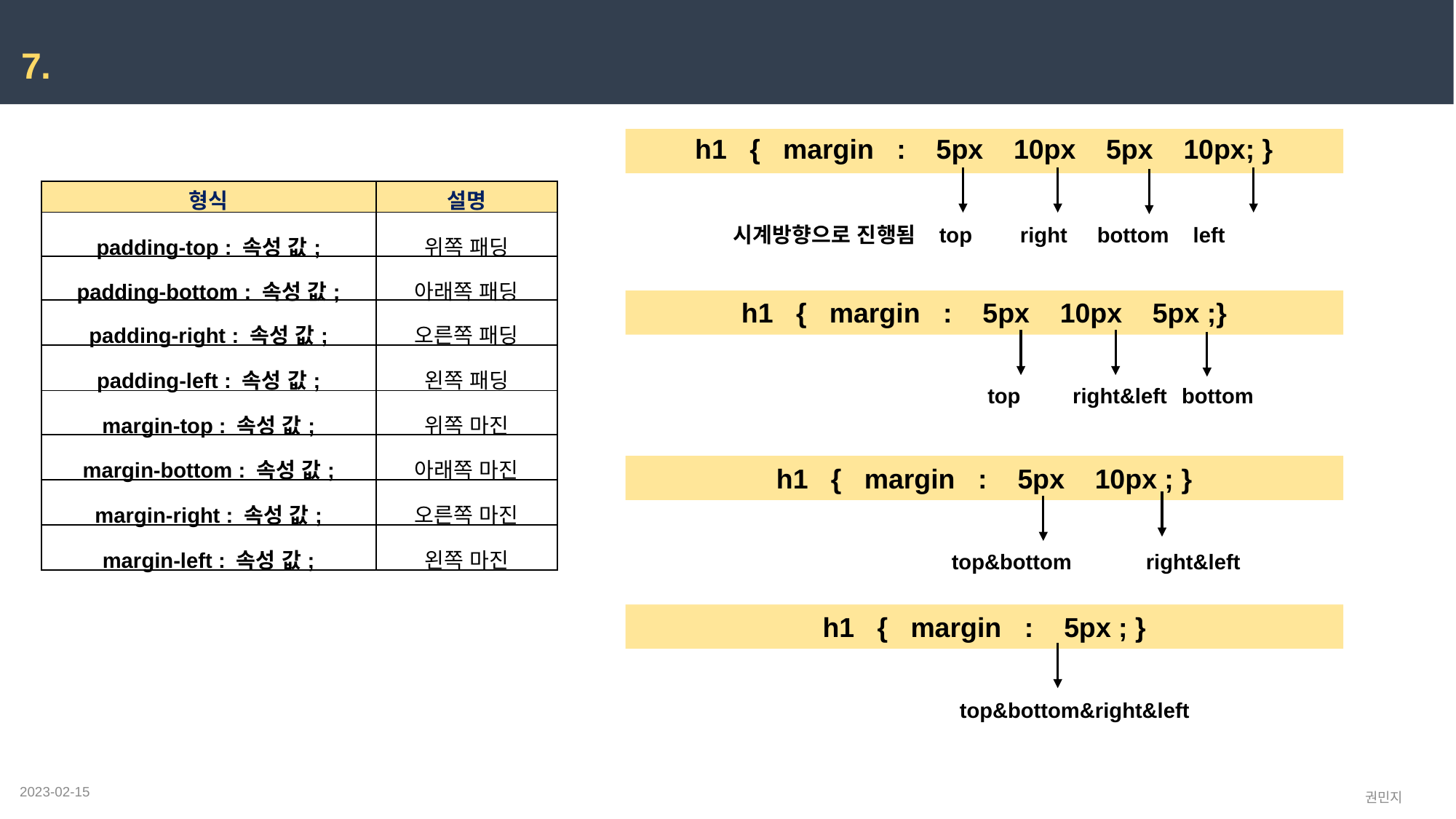

7.
h1   {   margin   :    5px    10px    5px    10px; }
 시계방향으로 진행됨   top        right     bottom    left
| 형식 | 설명 |
| --- | --- |
| padding-top : 속성 값; | 위쪽 패딩 |
| padding-bottom : 속성 값; | 아래쪽 패딩 |
| padding-right : 속성 값; | 오른쪽 패딩 |
| padding-left : 속성 값; | 왼쪽 패딩 |
| margin-top : 속성 값; | 위쪽 마진 |
| margin-bottom : 속성 값; | 아래쪽 마진 |
| margin-right : 속성 값; | 오른쪽 마진 |
| margin-left : 속성 값; | 왼쪽 마진 |
h1   {   margin   :    5px    10px    5px ;}
    top	right&left	bottom
h1   {   margin   :    5px    10px ; }
    top&bottom	right&left
h1   {   margin   :    5px ; }
    top&bottom&right&left
2023-02-15
권민지